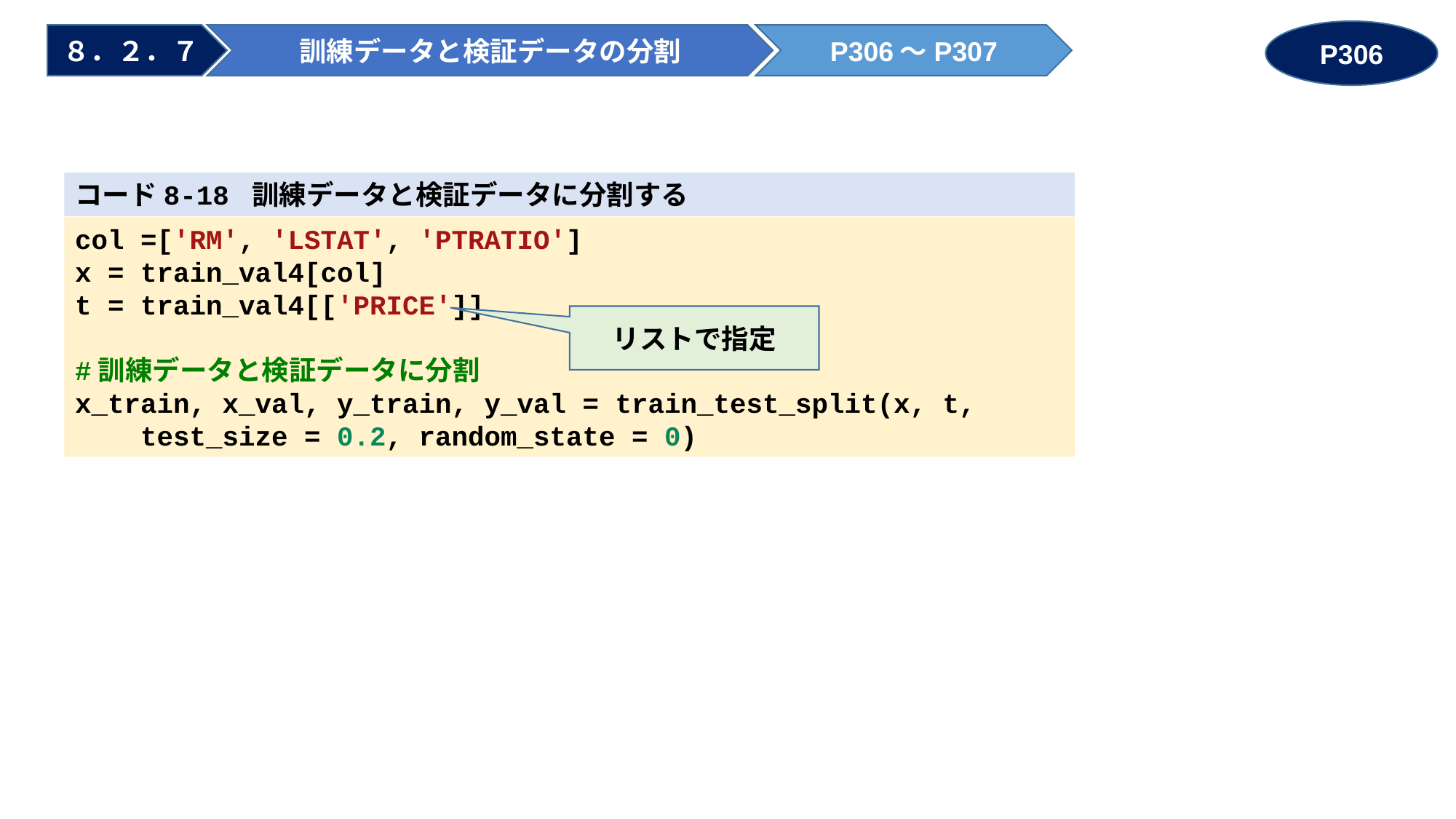

P306
８．２．７
訓練データと検証データの分割
P306～P307
コード8-18 訓練データと検証データに分割する
col =['RM', 'LSTAT', 'PTRATIO']
x = train_val4[col]
t = train_val4[['PRICE']]
#訓練データと検証データに分割
x_train, x_val, y_train, y_val = train_test_split(x, t,
    test_size = 0.2, random_state = 0)
リストで指定